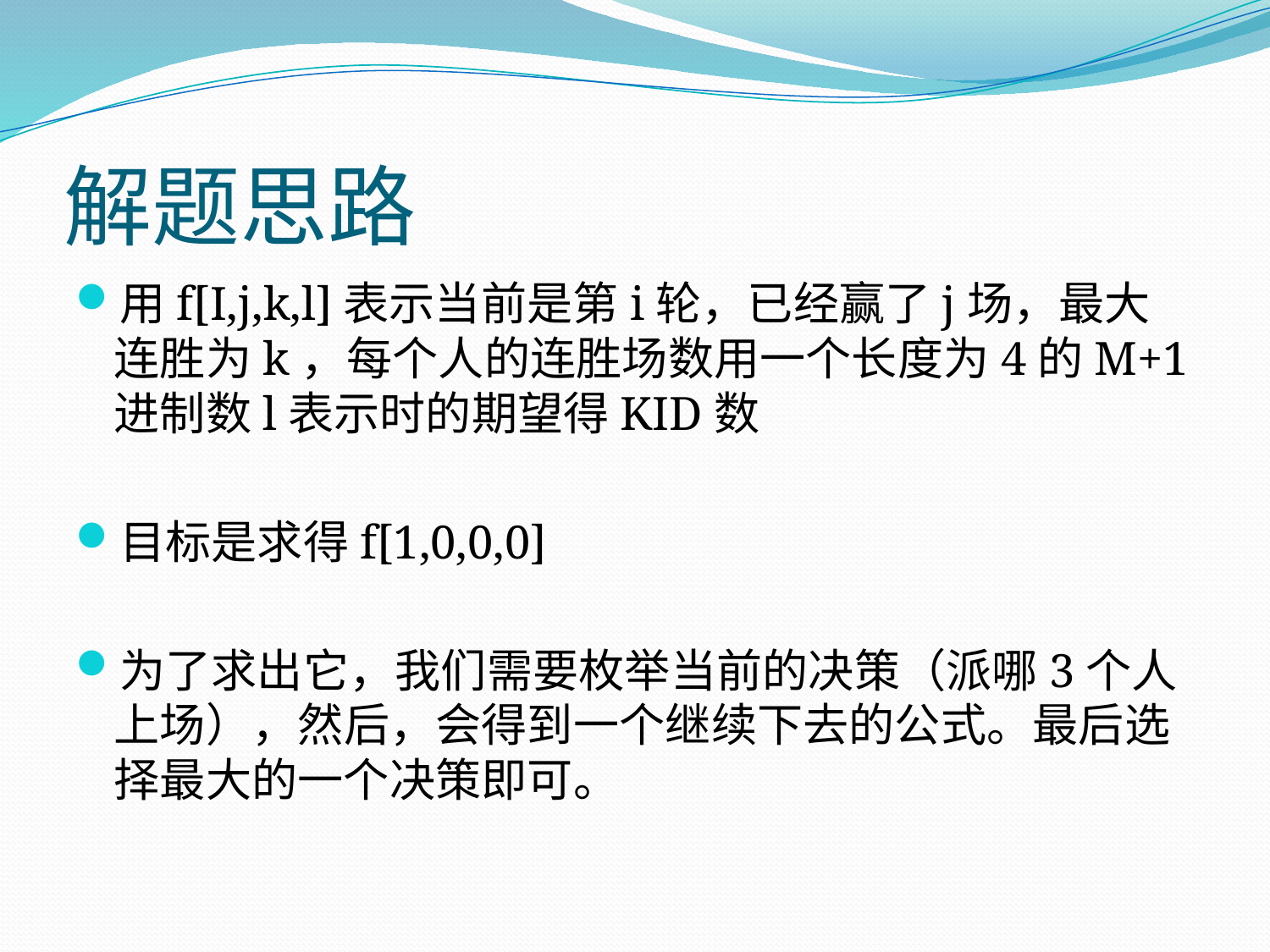

# 解题思路
用f[I,j,k,l]表示当前是第i轮，已经赢了j场，最大连胜为k，每个人的连胜场数用一个长度为4的M+1进制数l表示时的期望得KID数

目标是求得f[1,0,0,0]

为了求出它，我们需要枚举当前的决策（派哪3个人上场），然后，会得到一个继续下去的公式。最后选择最大的一个决策即可。